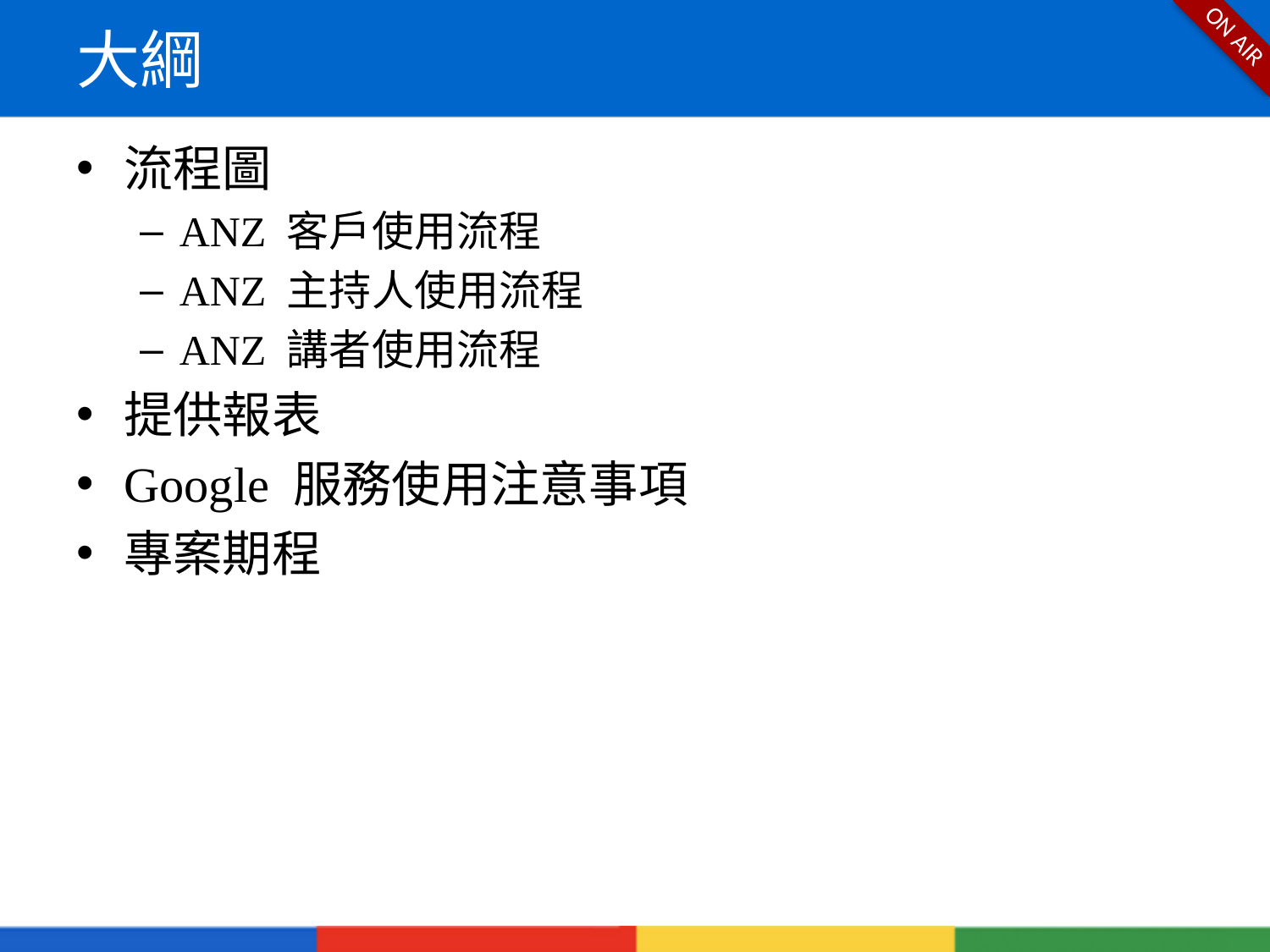

# 大綱
流程圖
ANZ 客戶使用流程
ANZ 主持人使用流程
ANZ 講者使用流程
提供報表
Google 服務使用注意事項
專案期程